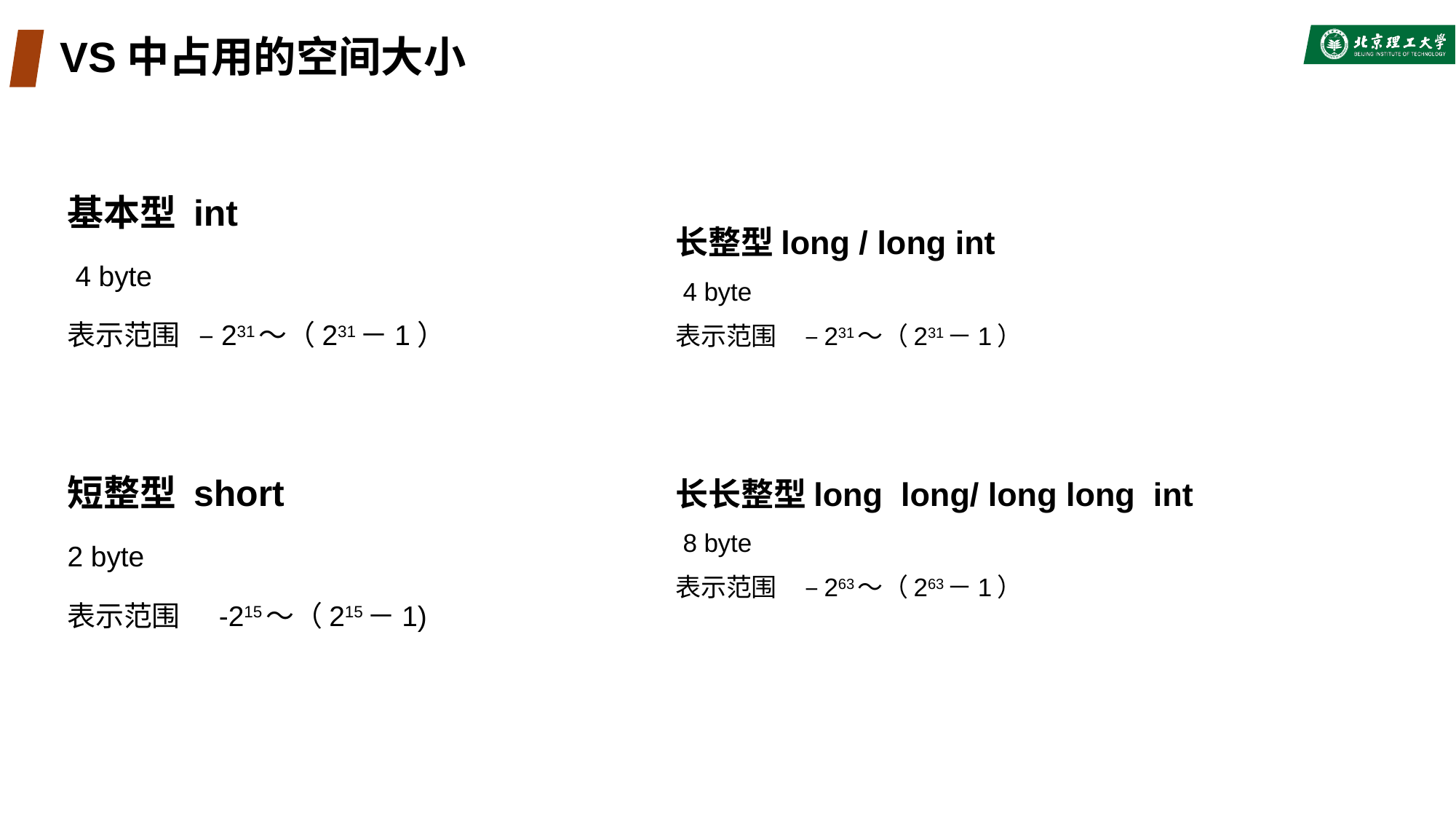

# VS中占用的空间大小
基本型 int
 4 byte
表示范围   –231～（231－1）

短整型 short
2 byte
表示范围     -215～（215－1)
长整型long / long int
 4 byte
表示范围     –231～（231－1）

长长整型long  long/ long long  int
 8 byte
表示范围     –263～（263－1）